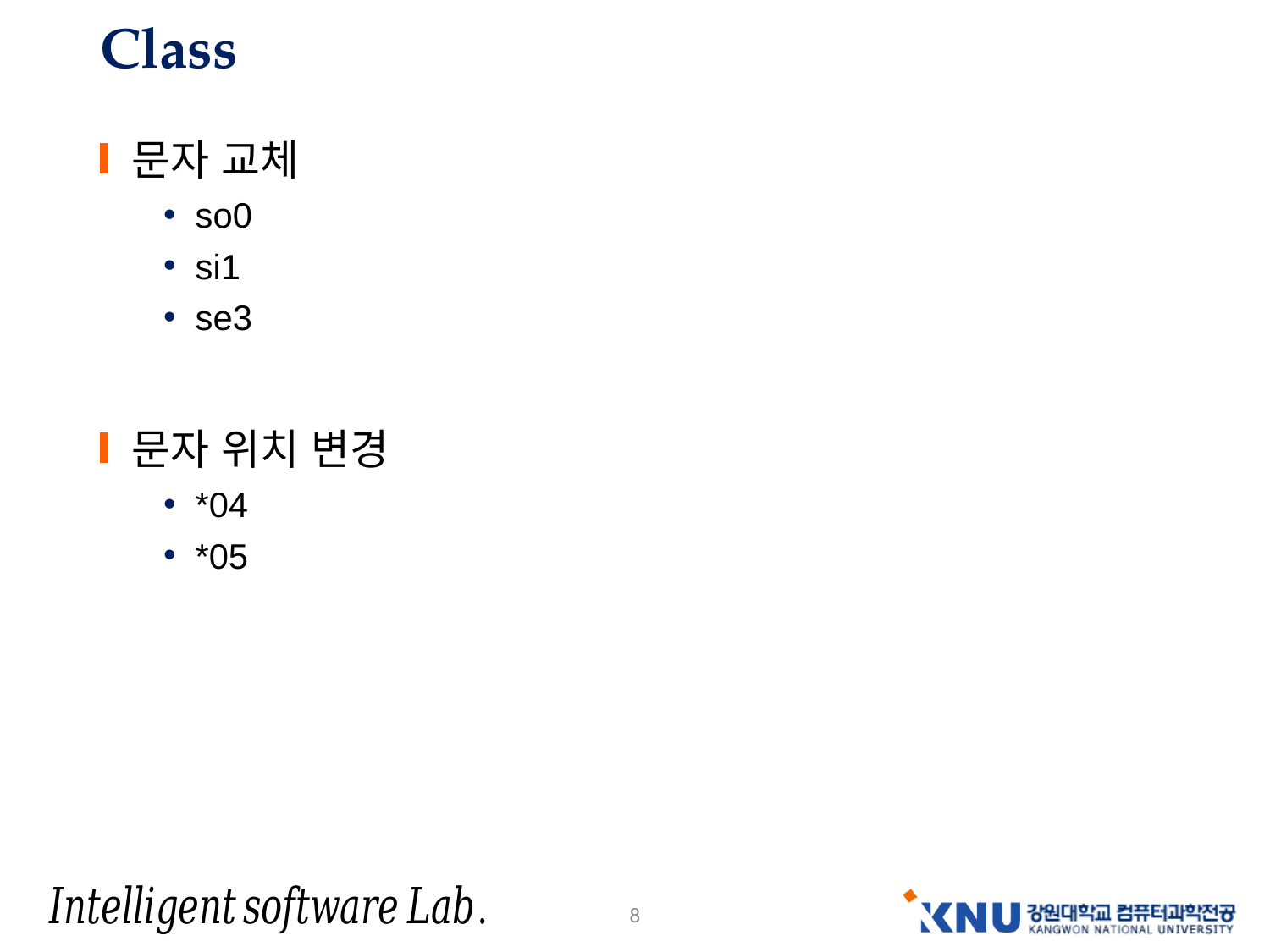

# Class
문자 교체
so0
si1
se3

문자 위치 변경
*04
*05